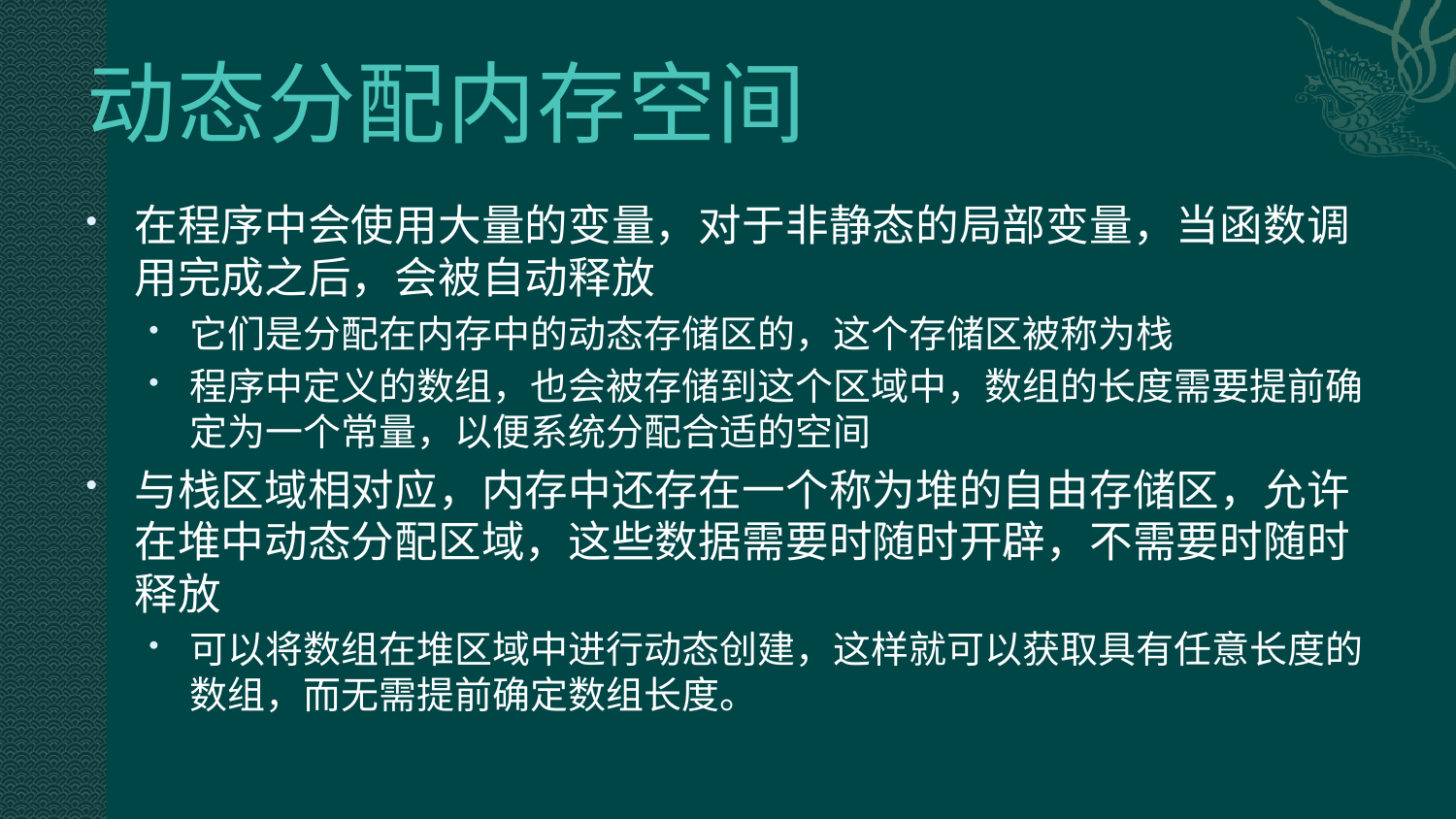

# 动态分配内存空间
在程序中会使用大量的变量，对于非静态的局部变量，当函数调用完成之后，会被自动释放
它们是分配在内存中的动态存储区的，这个存储区被称为栈
程序中定义的数组，也会被存储到这个区域中，数组的长度需要提前确定为一个常量，以便系统分配合适的空间
与栈区域相对应，内存中还存在一个称为堆的自由存储区，允许在堆中动态分配区域，这些数据需要时随时开辟，不需要时随时释放
可以将数组在堆区域中进行动态创建，这样就可以获取具有任意长度的数组，而无需提前确定数组长度。